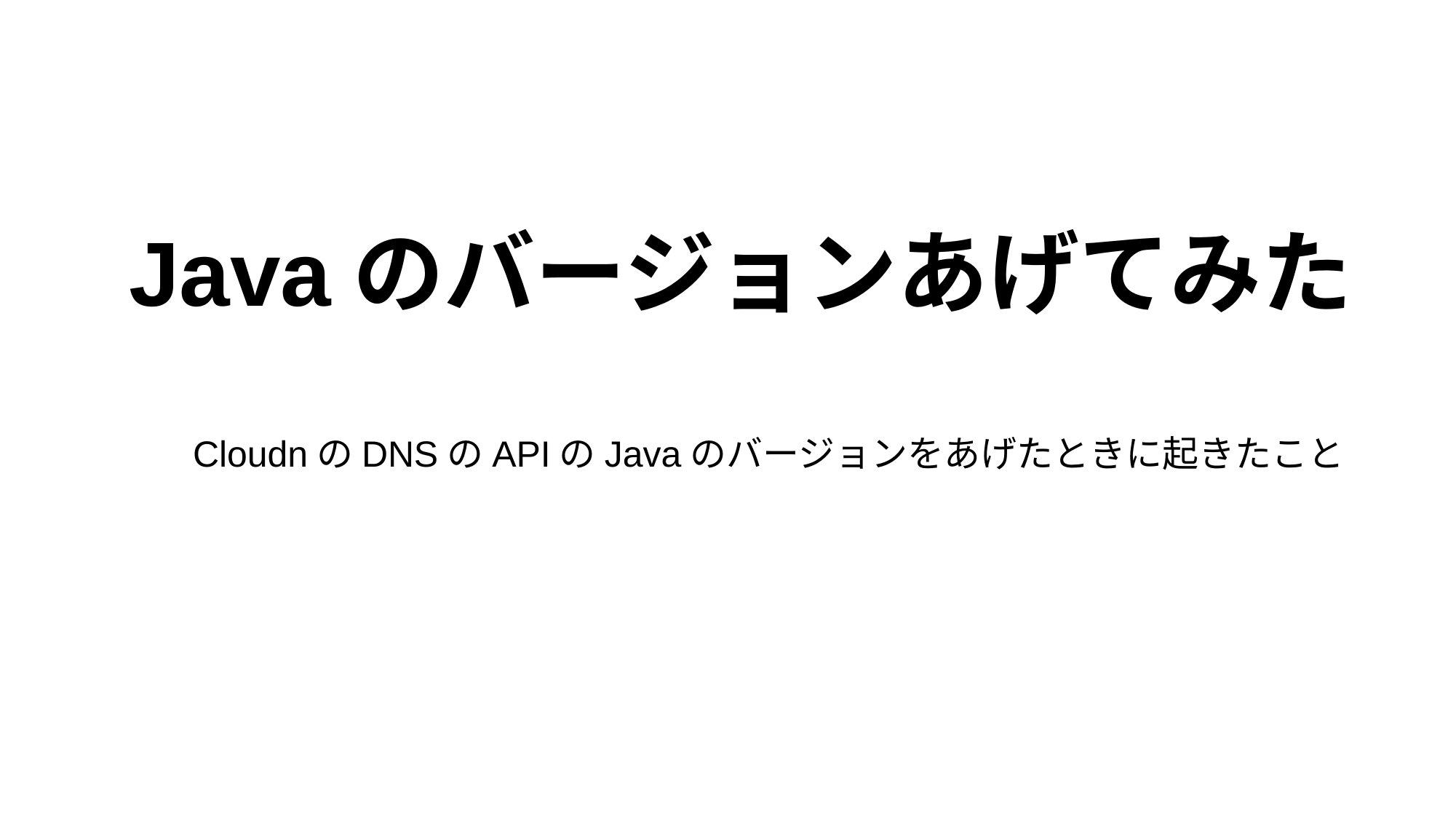

# Javaのバージョンあげてみた
CloudnのDNSのAPIのJavaのバージョンをあげたときに起きたこと